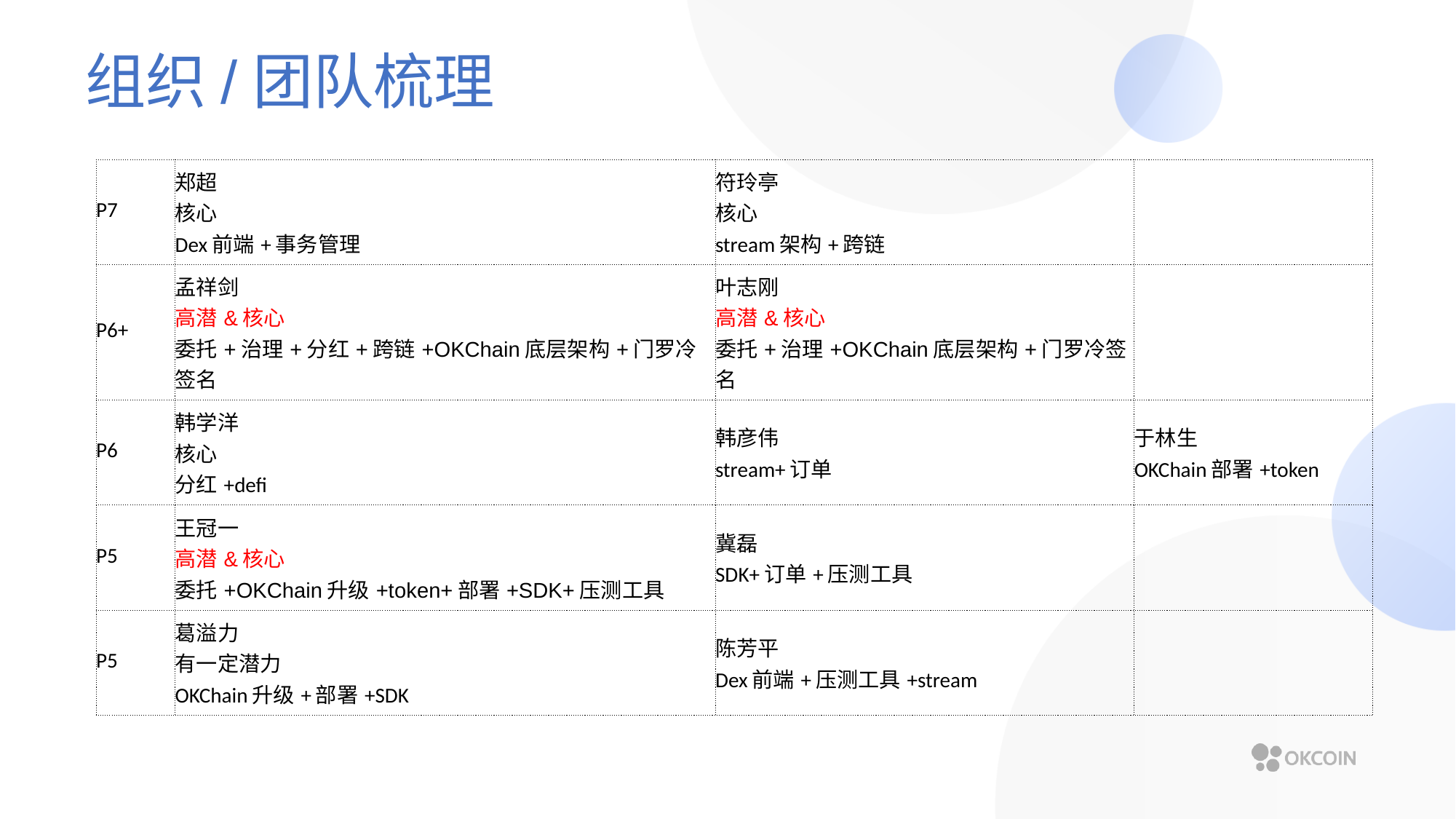

# 组织/团队梳理
| P7 | 郑超 核心 Dex前端+事务管理 | 符玲亭 核心 stream架构+跨链 |  |
| --- | --- | --- | --- |
| P6+ | 孟祥剑 高潜&核心 委托+治理+分红+跨链+OKChain底层架构+门罗冷签名 | 叶志刚 高潜&核心 委托+治理+OKChain底层架构+门罗冷签名 |  |
| P6 | 韩学洋 核心 分红+defi | 韩彦伟 stream+订单 | 于林生 OKChain部署+token |
| P5 | 王冠一 高潜&核心 委托+OKChain升级+token+部署+SDK+压测工具 | 冀磊 SDK+订单+压测工具 |  |
| P5 | 葛溢力 有一定潜力 OKChain升级+部署+SDK | 陈芳平 Dex前端+压测工具+stream |  |